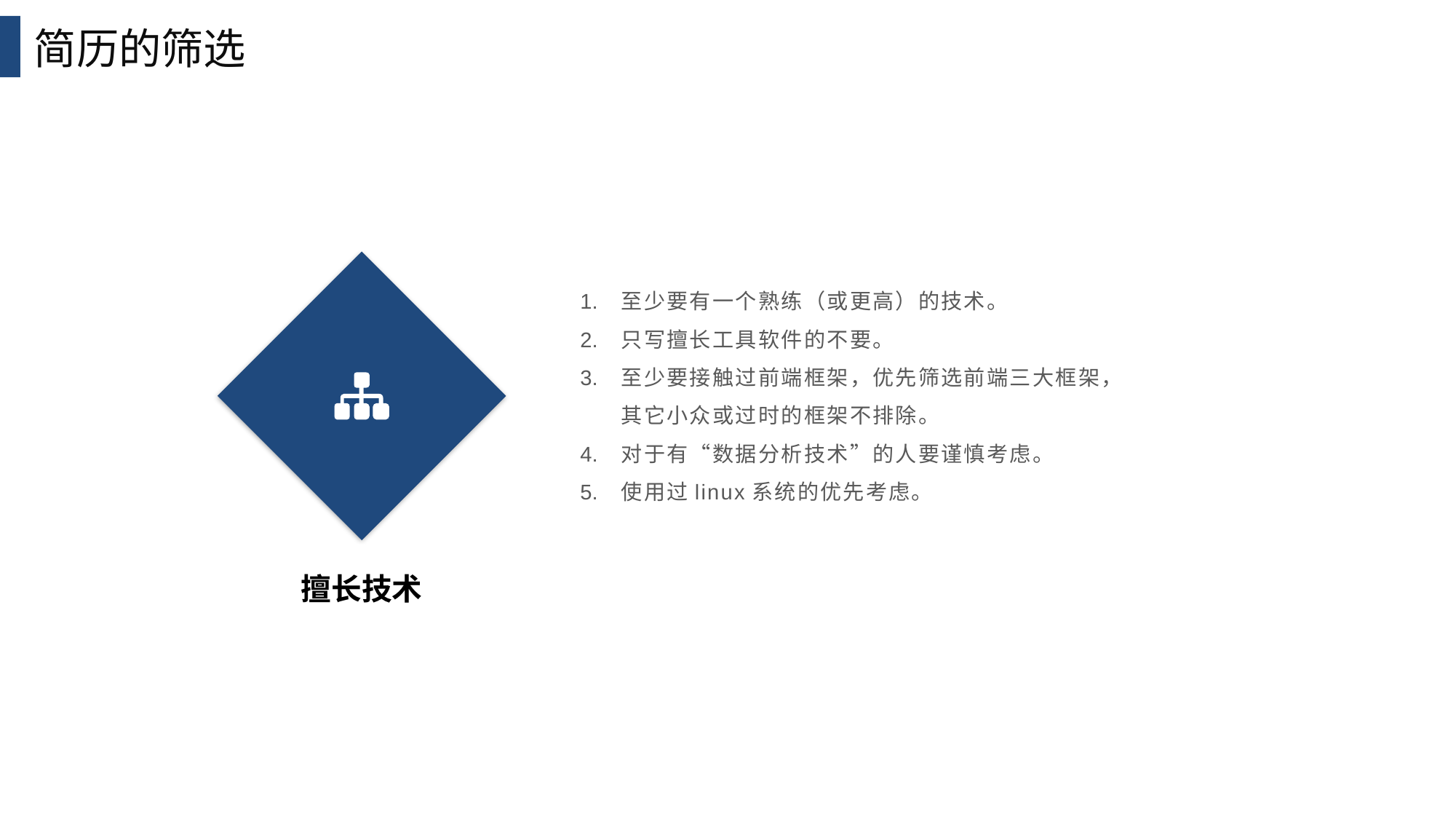

简历的筛选

至少要有一个熟练（或更高）的技术。
只写擅长工具软件的不要。
至少要接触过前端框架，优先筛选前端三大框架，其它小众或过时的框架不排除。
对于有“数据分析技术”的人要谨慎考虑。
使用过linux系统的优先考虑。

擅长技术